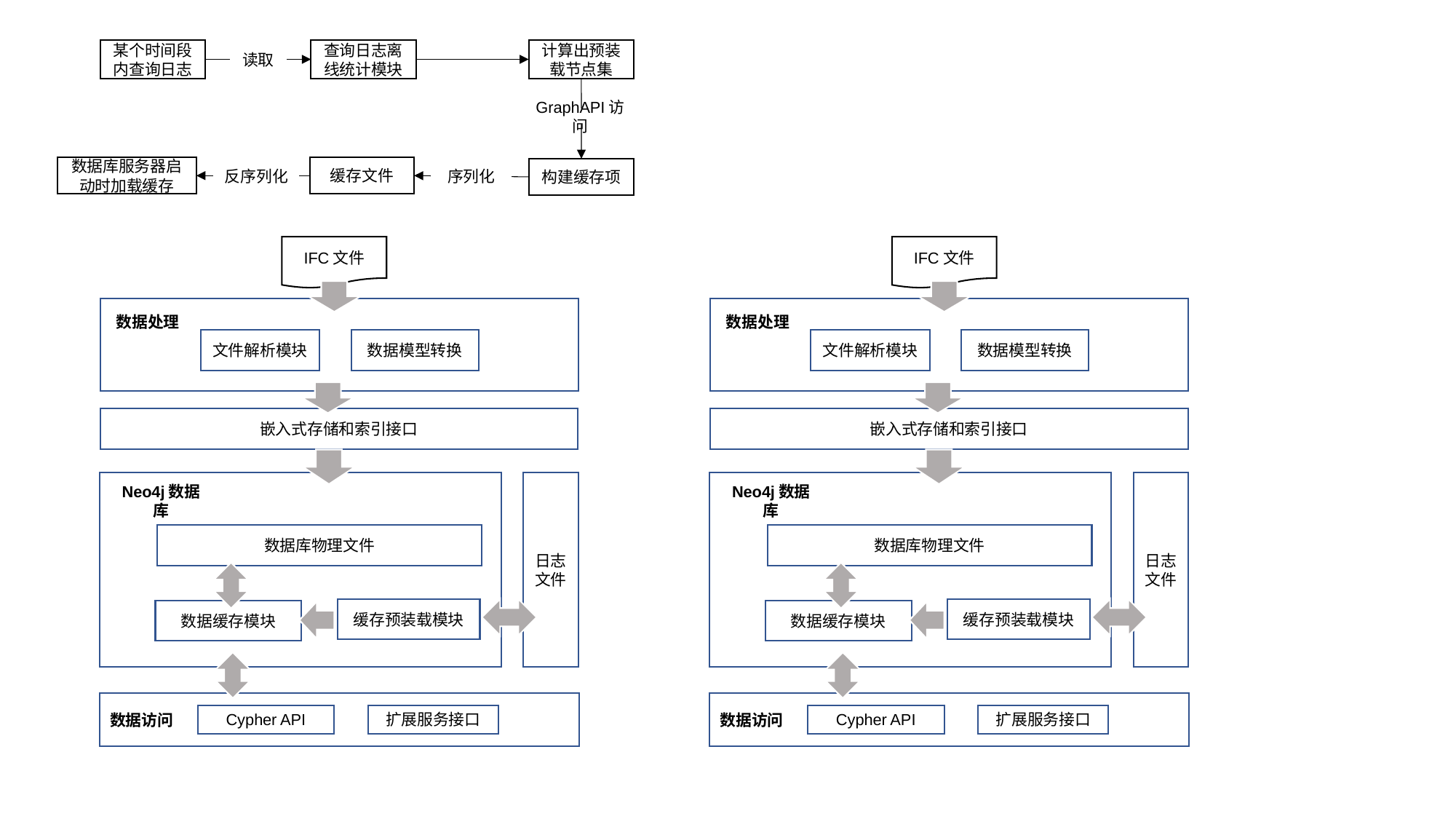

计算出预装载节点集
查询日志离线统计模块
某个时间段内查询日志
读取
GraphAPI访问
缓存文件
数据库服务器启动时加载缓存
构建缓存项
反序列化
序列化
IFC文件
IFC文件

数据处理
数据处理
数据模型转换
数据模型转换
文件解析模块
文件解析模块

嵌入式存储和索引接口
嵌入式存储和索引接口

日志文件
日志文件

Neo4j数据库
Neo4j数据库
数据库物理文件
数据库物理文件

缓存预装载模块
缓存预装载模块
数据缓存模块
数据缓存模块

数据访问
数据访问
扩展服务接口
扩展服务接口
Cypher API
Cypher API